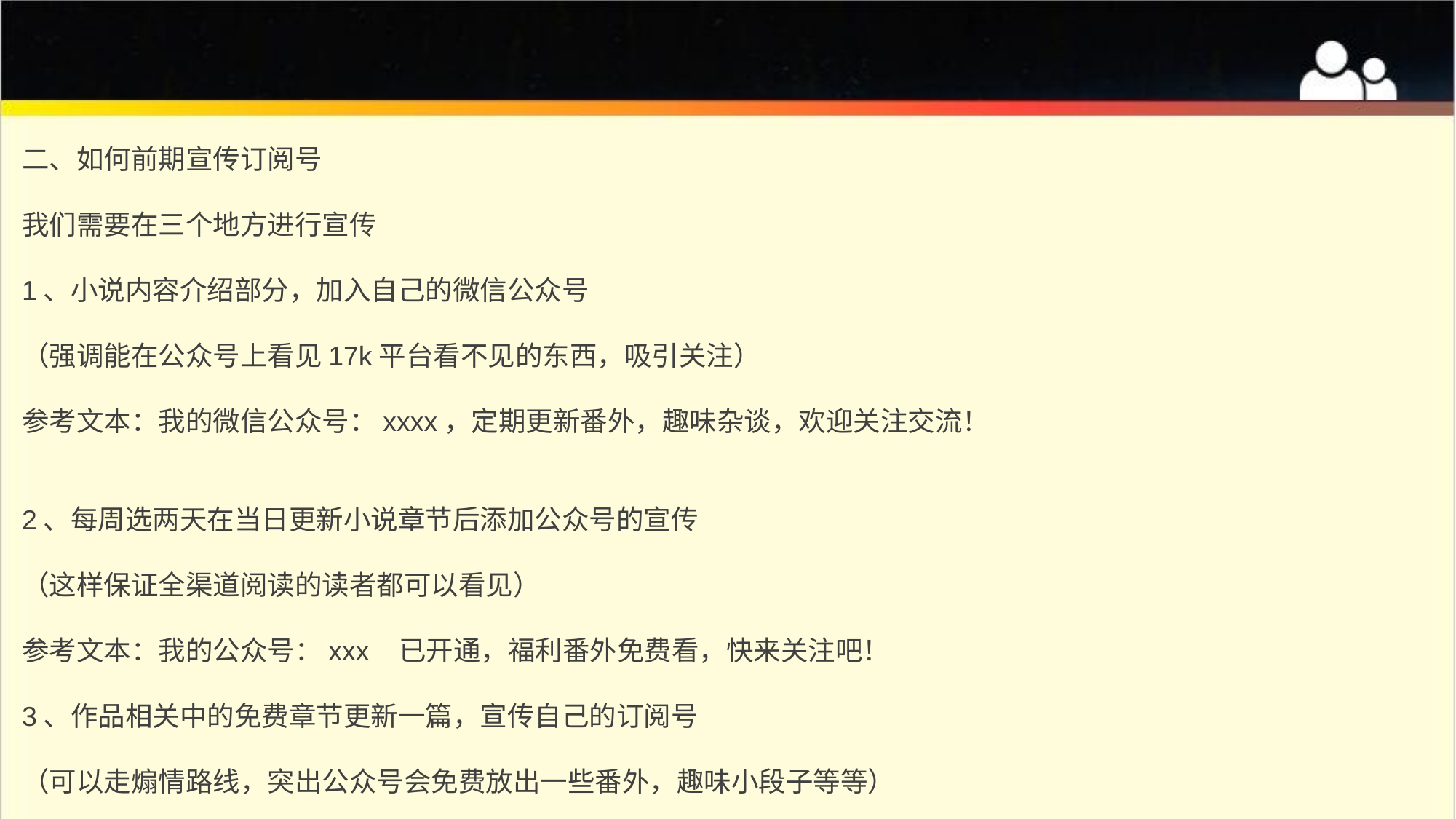

二、如何前期宣传订阅号

我们需要在三个地方进行宣传

1、小说内容介绍部分，加入自己的微信公众号

（强调能在公众号上看见17k平台看不见的东西，吸引关注）

参考文本：我的微信公众号：xxxx，定期更新番外，趣味杂谈，欢迎关注交流！

2、每周选两天在当日更新小说章节后添加公众号的宣传

（这样保证全渠道阅读的读者都可以看见）

参考文本：我的公众号：xxx   已开通，福利番外免费看，快来关注吧！

3、作品相关中的免费章节更新一篇，宣传自己的订阅号

（可以走煽情路线，突出公众号会免费放出一些番外，趣味小段子等等）